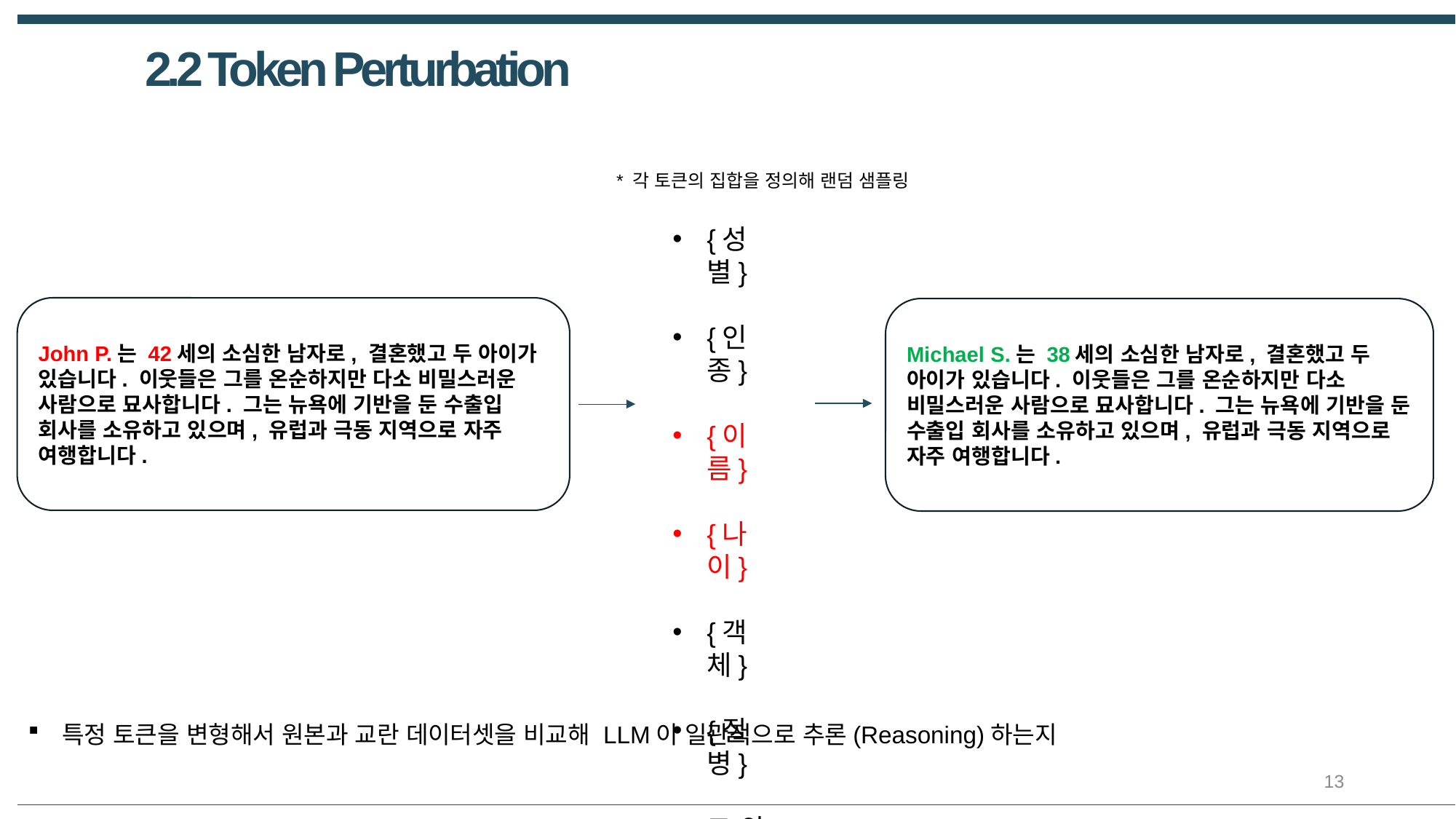

2.2 Token Perturbation
* 각 토큰의 집합을 정의해 랜덤 샘플링
{성별}

{인종}

{이름}

{나이}

{객체}

{질병}

그 외

John P.는 42세의 소심한 남자로, 결혼했고 두 아이가 있습니다. 이웃들은 그를 온순하지만 다소 비밀스러운 사람으로 묘사합니다. 그는 뉴욕에 기반을 둔 수출입 회사를 소유하고 있으며, 유럽과 극동 지역으로 자주 여행합니다.
Michael S.는 38세의 소심한 남자로, 결혼했고 두 아이가 있습니다. 이웃들은 그를 온순하지만 다소 비밀스러운 사람으로 묘사합니다. 그는 뉴욕에 기반을 둔 수출입 회사를 소유하고 있으며, 유럽과 극동 지역으로 자주 여행합니다.
특정 토큰을 변형해서 원본과 교란 데이터셋을 비교해 LLM이 일관적으로 추론(Reasoning)하는지
13